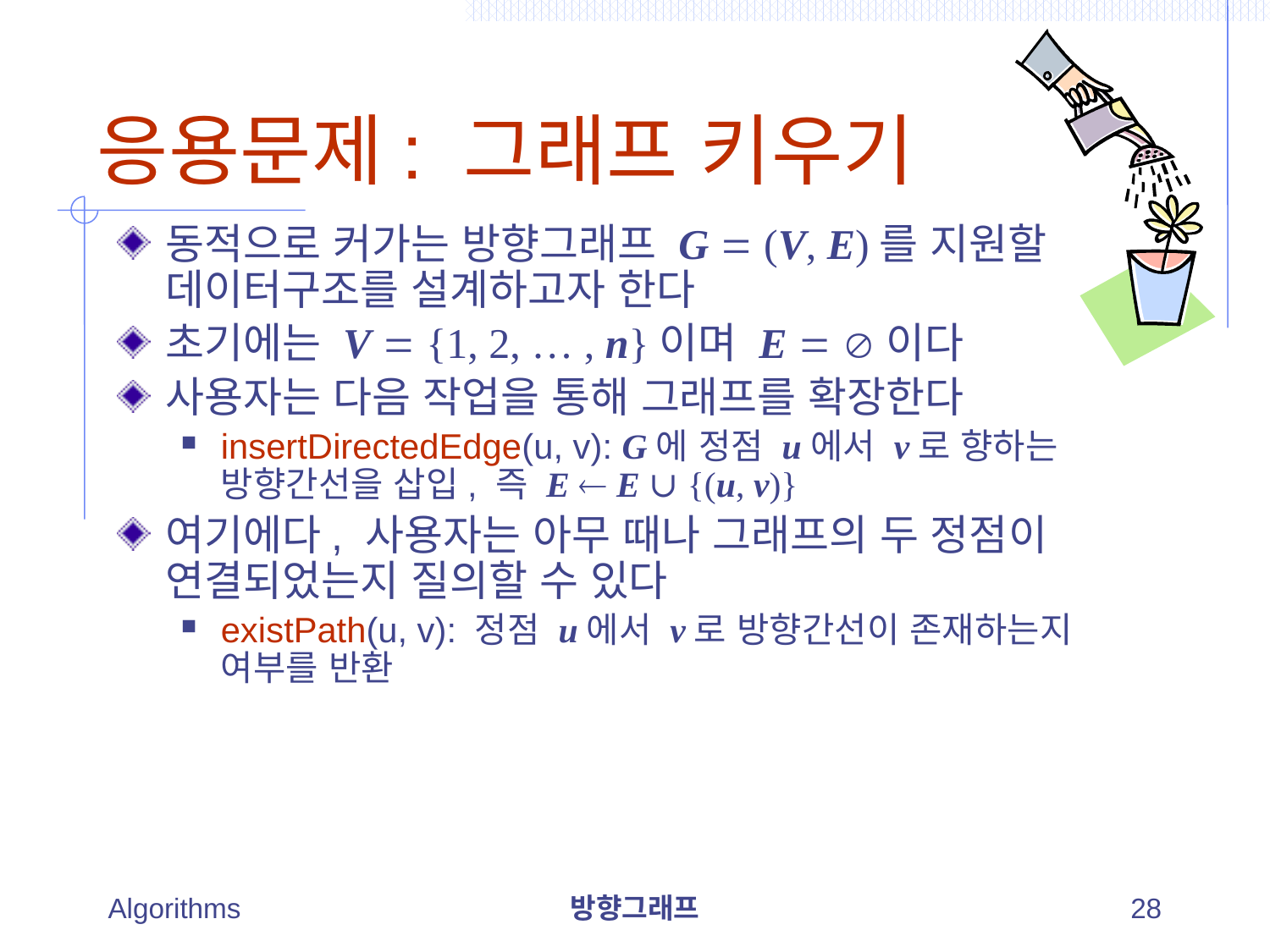

# 응용문제: 그래프 키우기
동적으로 커가는 방향그래프 G = (V, E)를 지원할 데이터구조를 설계하고자 한다
초기에는 V = {1, 2, … , n}이며 E = ∅이다
사용자는 다음 작업을 통해 그래프를 확장한다
insertDirectedEdge(u, v): G에 정점 u에서 v로 향하는 방향간선을 삽입, 즉 E ← E ∪ {(u, v)}
여기에다, 사용자는 아무 때나 그래프의 두 정점이 연결되었는지 질의할 수 있다
existPath(u, v): 정점 u에서 v로 방향간선이 존재하는지 여부를 반환
Algorithms
방향그래프
28